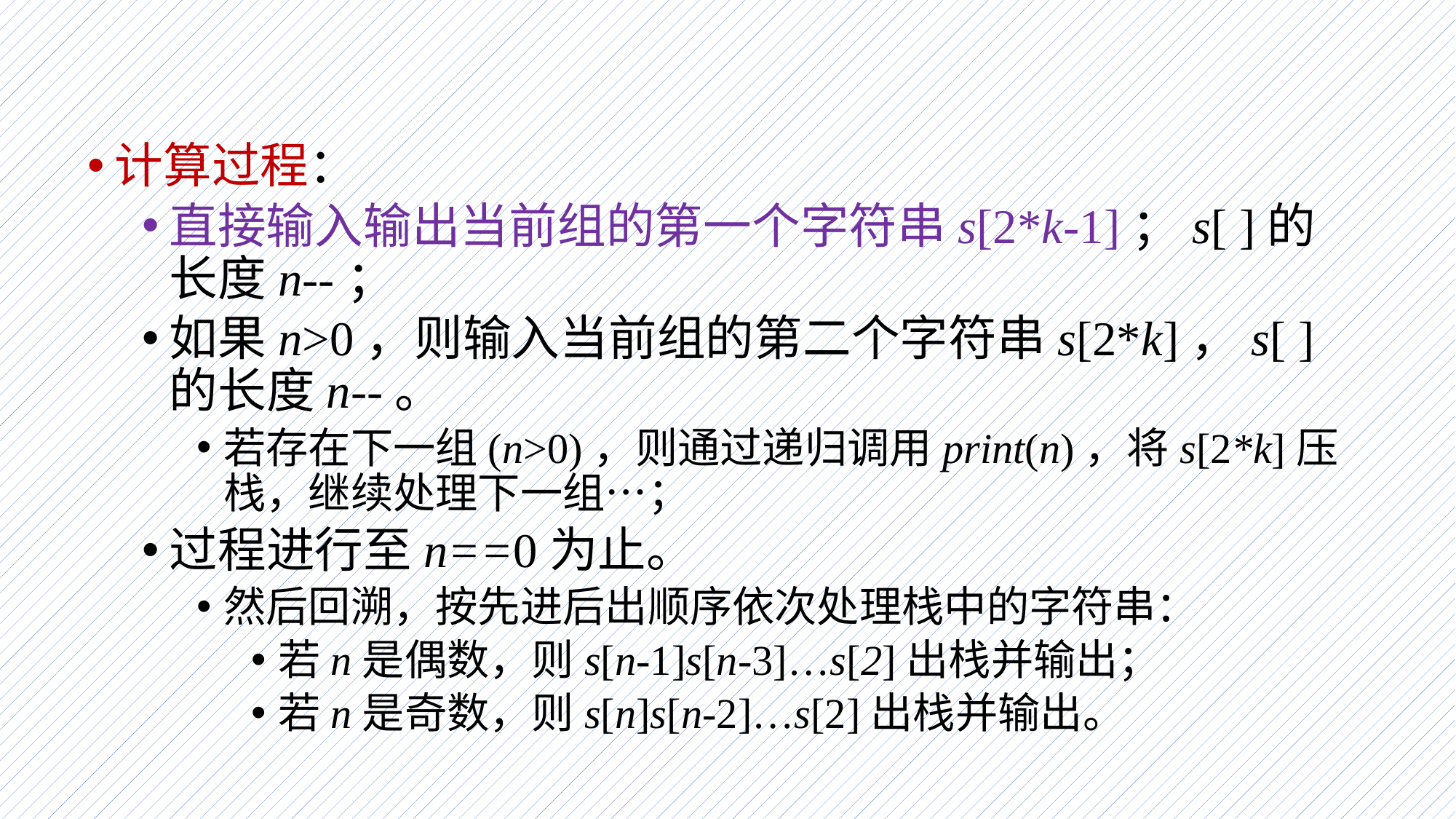

#
计算过程：
直接输入输出当前组的第一个字符串s[2*k-1]；s[ ]的长度n--；
如果n>0，则输入当前组的第二个字符串s[2*k]，s[ ]的长度n--。
若存在下一组(n>0)，则通过递归调用print(n)，将s[2*k]压栈，继续处理下一组…；
过程进行至n==0为止。
然后回溯，按先进后出顺序依次处理栈中的字符串：
若n是偶数，则s[n-1]s[n-3]…s[2]出栈并输出；
若n是奇数，则s[n]s[n-2]…s[2]出栈并输出。